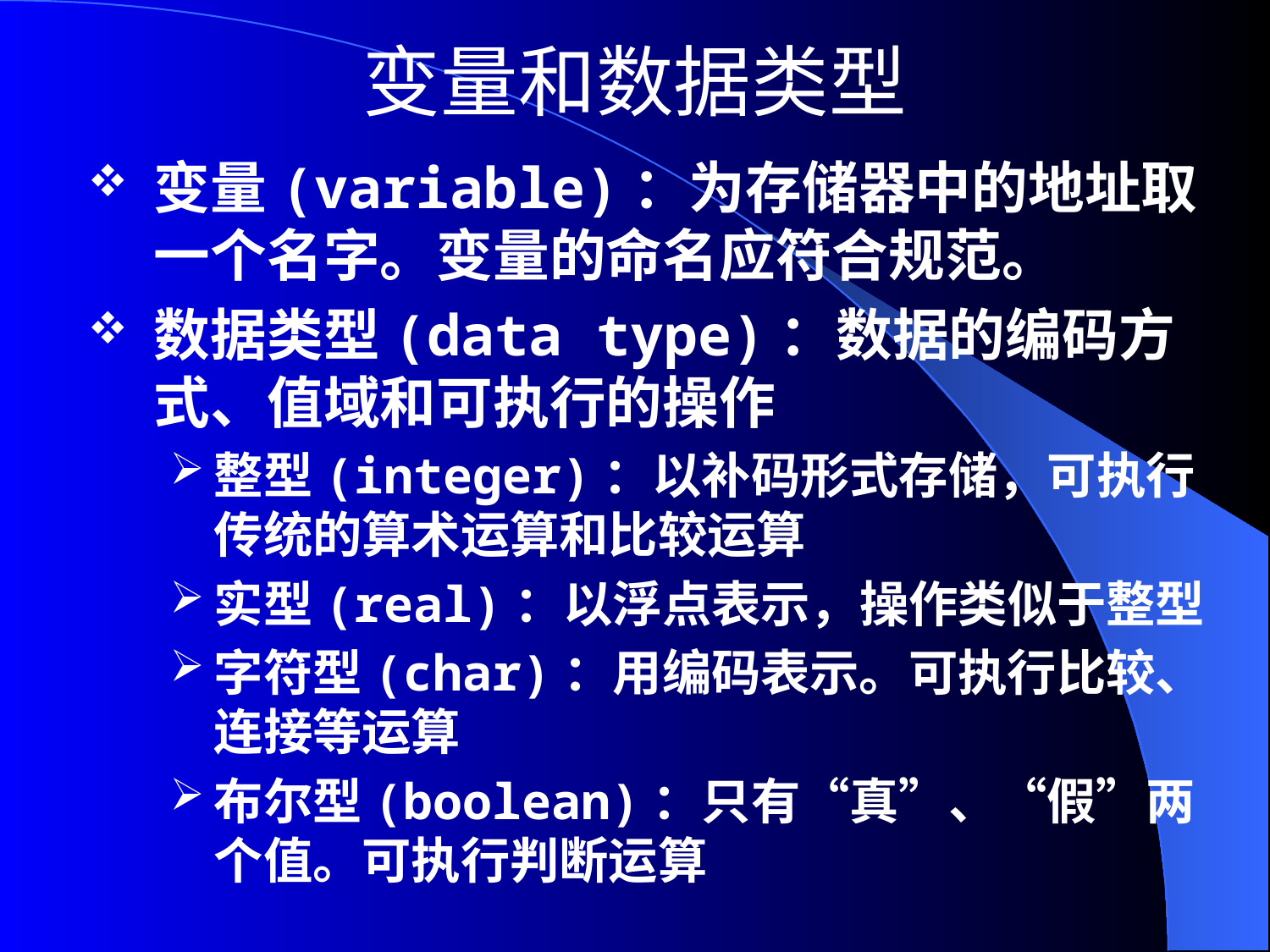

# 变量和数据类型
变量(variable)：为存储器中的地址取一个名字。变量的命名应符合规范。
数据类型(data type)：数据的编码方式、值域和可执行的操作
整型(integer)：以补码形式存储，可执行传统的算术运算和比较运算
实型(real)：以浮点表示，操作类似于整型
字符型(char)：用编码表示。可执行比较、连接等运算
布尔型(boolean)：只有“真”、“假”两个值。可执行判断运算